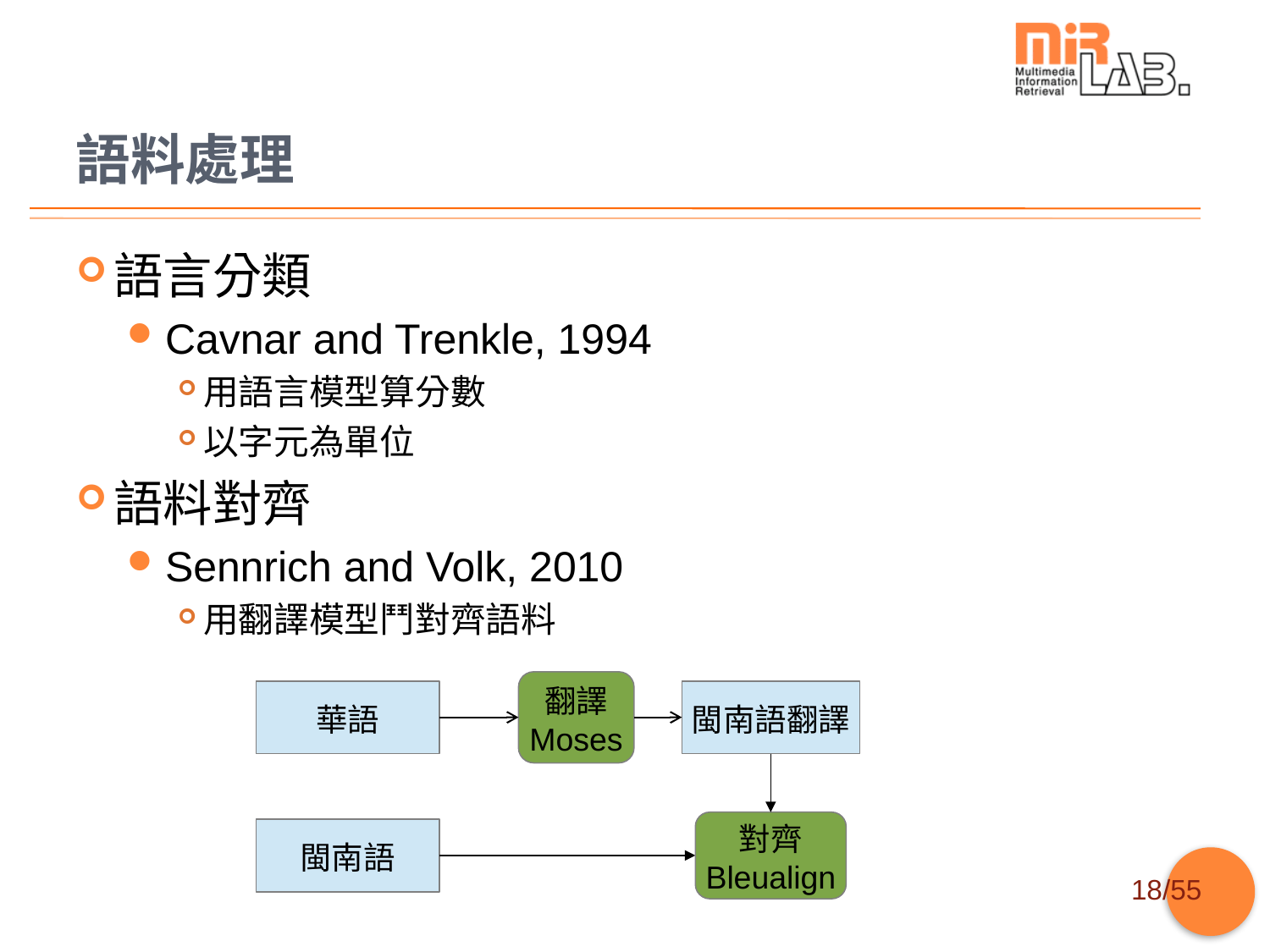

# 語料處理
語言分類
Cavnar and Trenkle, 1994
用語言模型算分數
以字元為單位
語料對齊
Sennrich and Volk, 2010
用翻譯模型鬥對齊語料

翻譯
Moses
閩南語翻譯
華語
對齊
Bleualign
閩南語